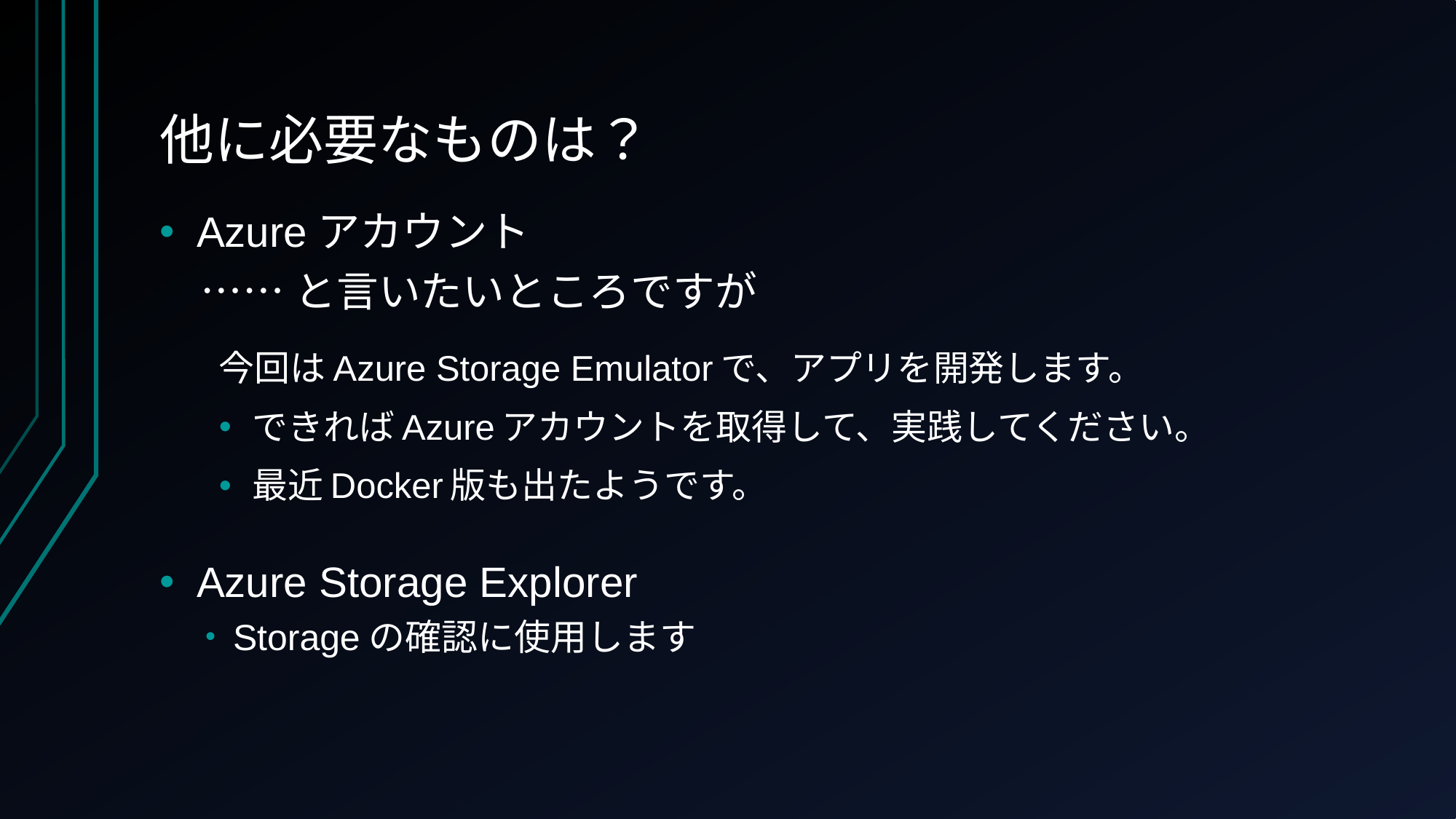

# 他に必要なものは？
Azureアカウント

Azure Storage Explorer
Storageの確認に使用します
……と言いたいところですが
今回はAzure Storage Emulatorで、アプリを開発します。
できればAzureアカウントを取得して、実践してください。
最近Docker版も出たようです。